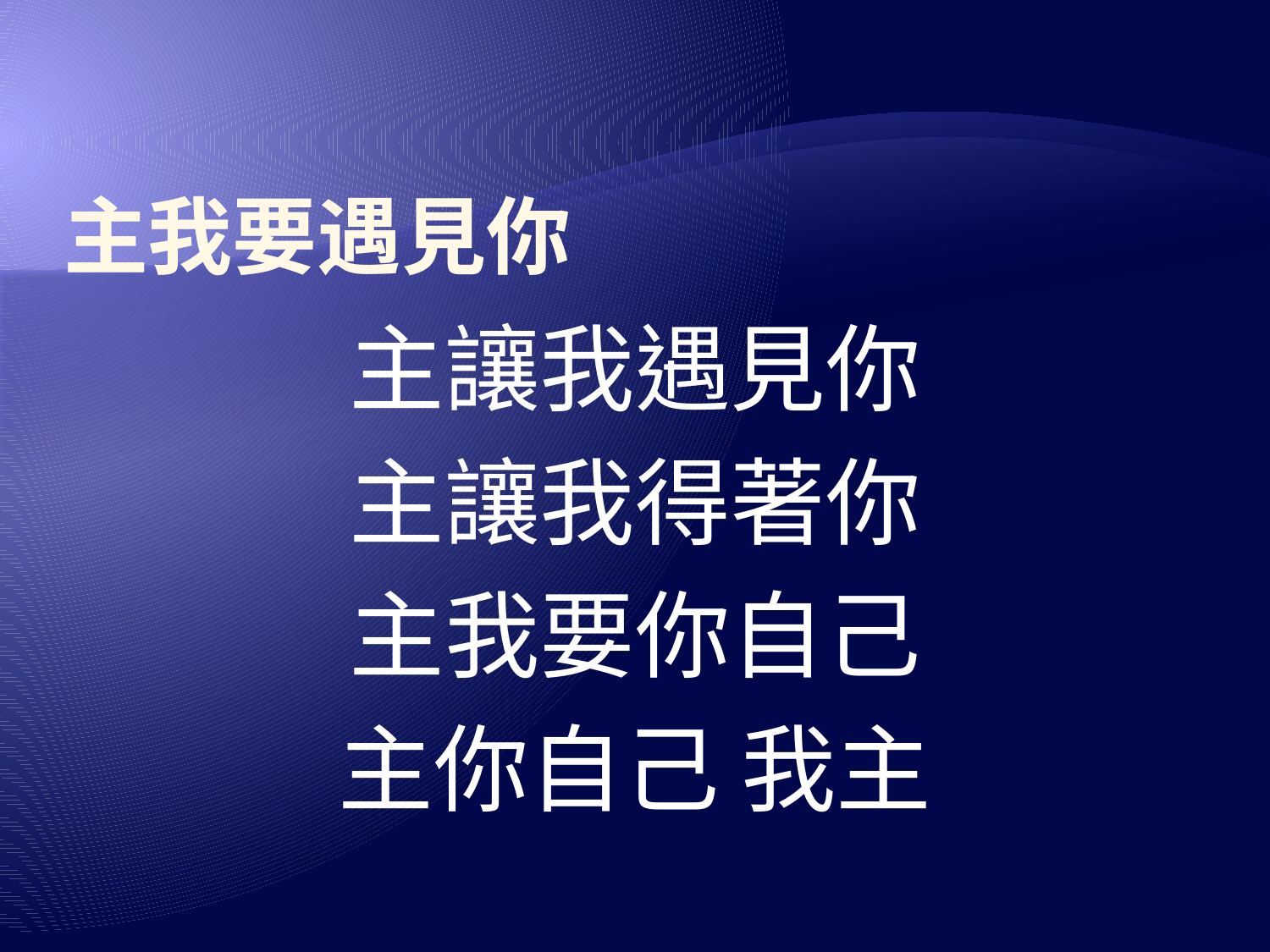

# 主我要遇見你
主讓我遇見你
主讓我得著你
主我要你自己
主你自己 我主